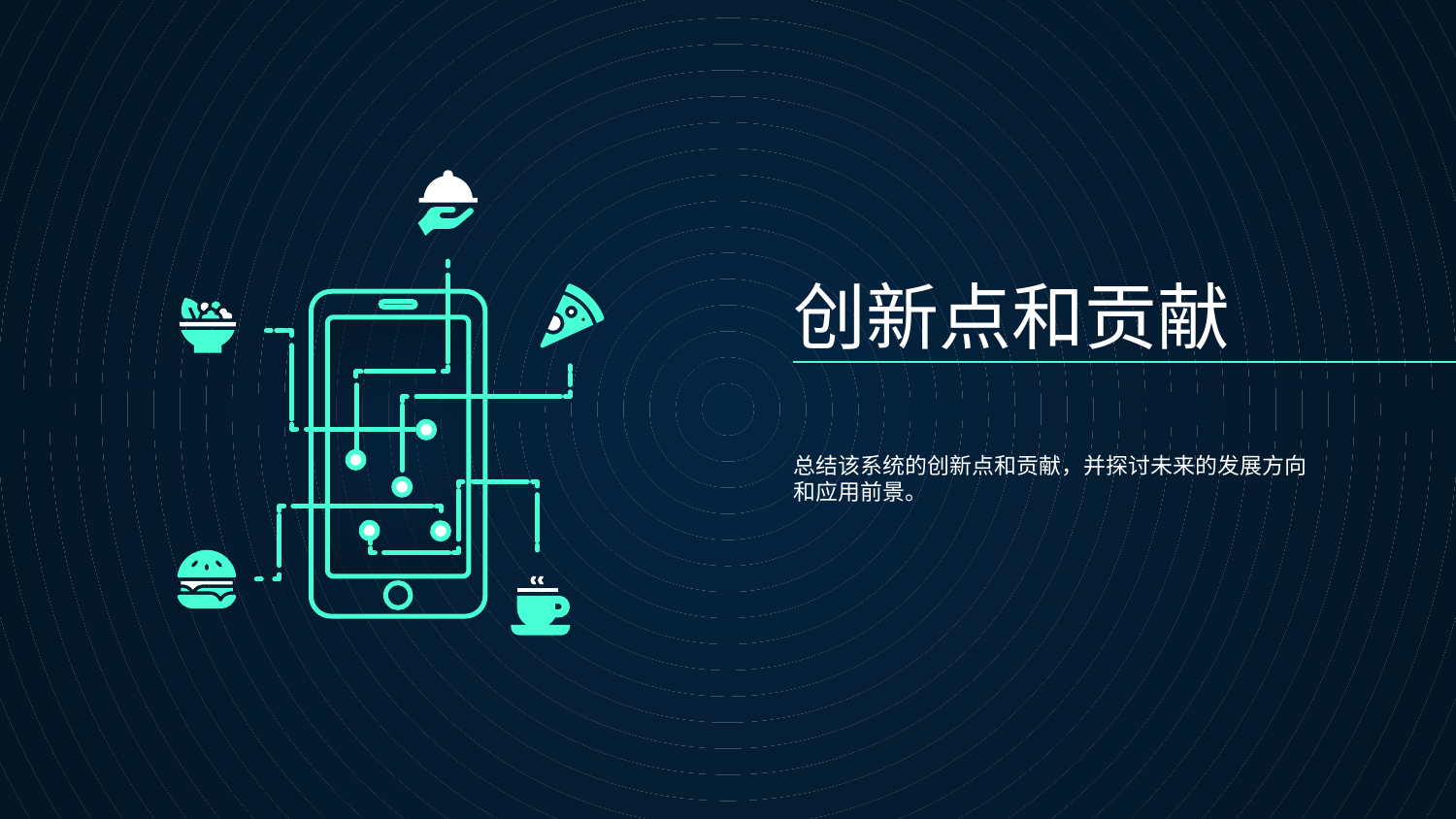

# 创新点和贡献

总结该系统的创新点和贡献，并探讨未来的发展方向和应用前景。